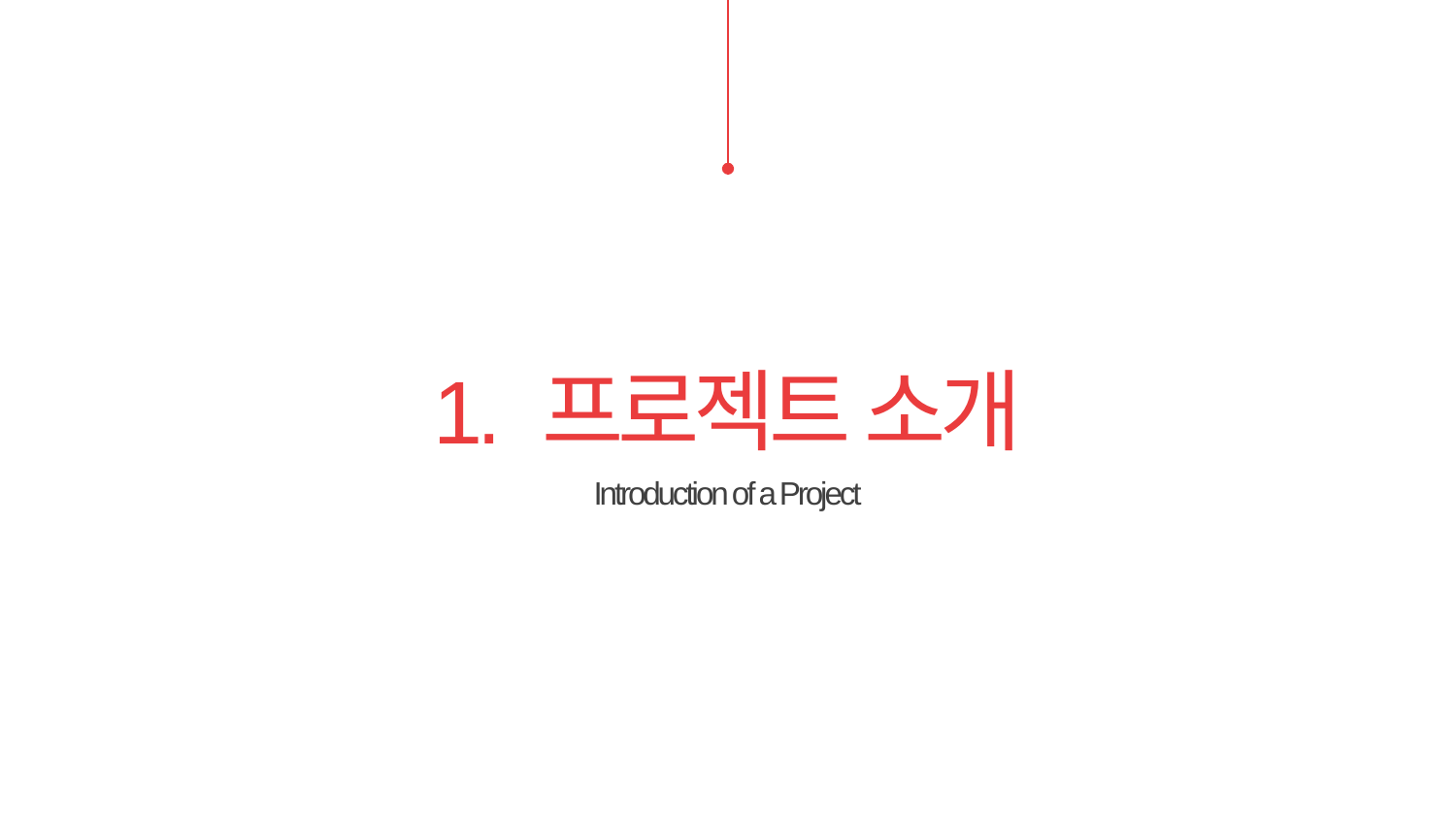

1. 프로젝트 소개
Introduction of a Project